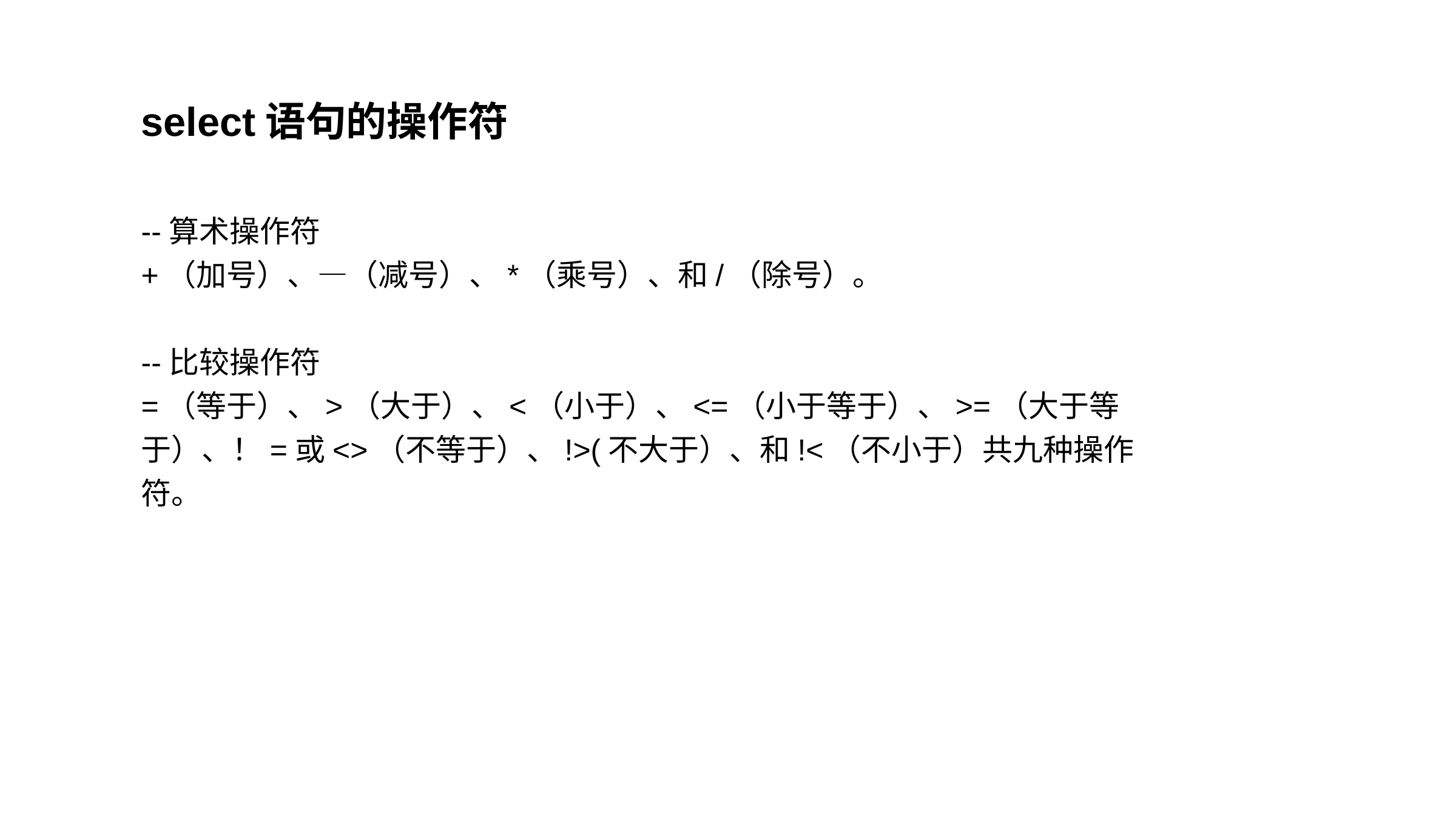

#
select语句的操作符
--算术操作符
+（加号）、—（减号）、*（乘号）、和/（除号）。

--比较操作符
=（等于）、>（大于）、<（小于）、<=（小于等于）、>=（大于等于）、！=或<>（不等于）、!>(不大于）、和!<（不小于）共九种操作符。